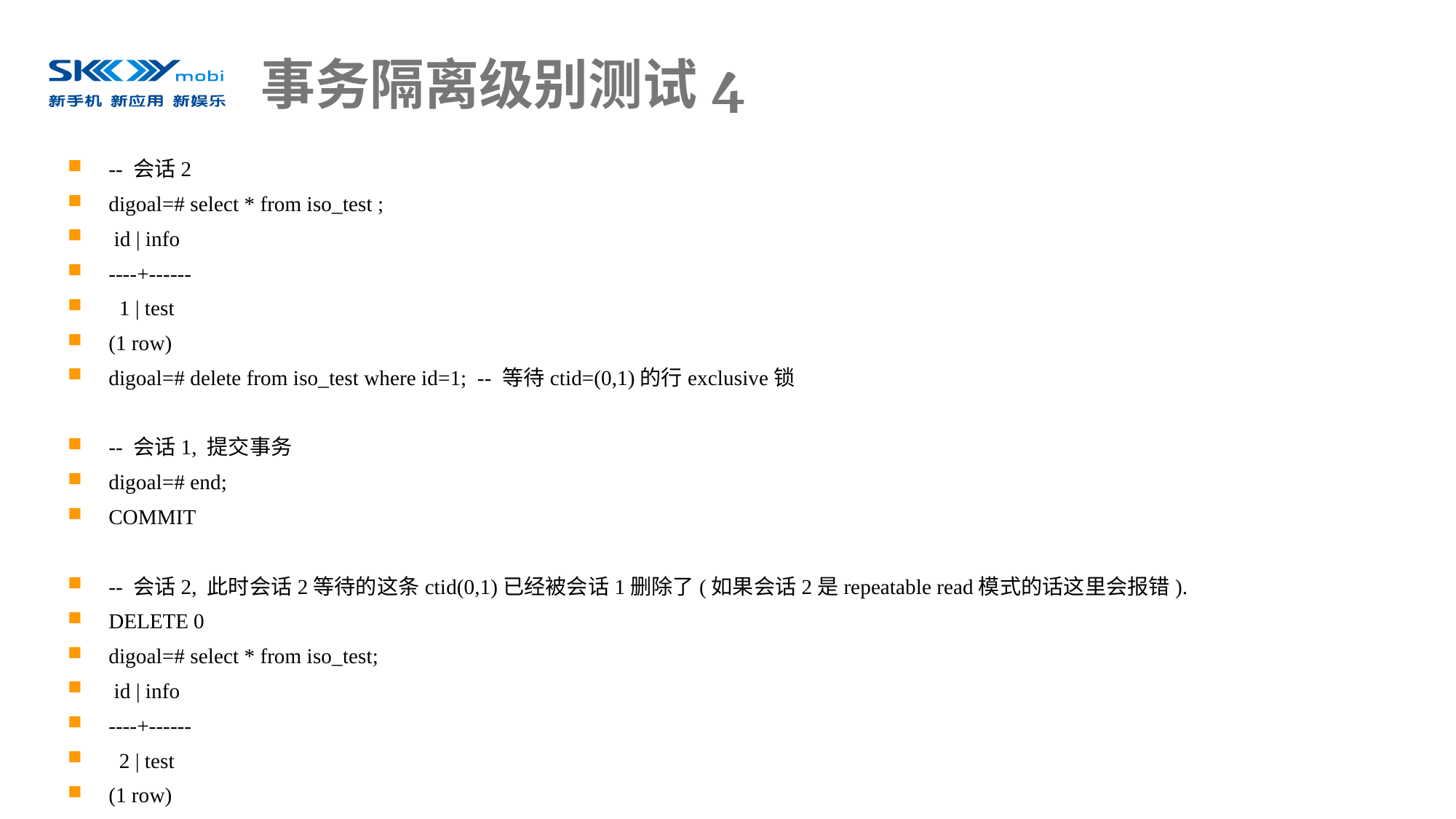

# 事务隔离级别测试4
-- 会话2
digoal=# select * from iso_test ;
 id | info
----+------
  1 | test
(1 row)
digoal=# delete from iso_test where id=1;  -- 等待ctid=(0,1)的行exclusive锁

-- 会话1, 提交事务
digoal=# end;
COMMIT

-- 会话2, 此时会话2等待的这条ctid(0,1)已经被会话1删除了(如果会话2是repeatable read模式的话这里会报错).
DELETE 0
digoal=# select * from iso_test;
 id | info
----+------
  2 | test
(1 row)